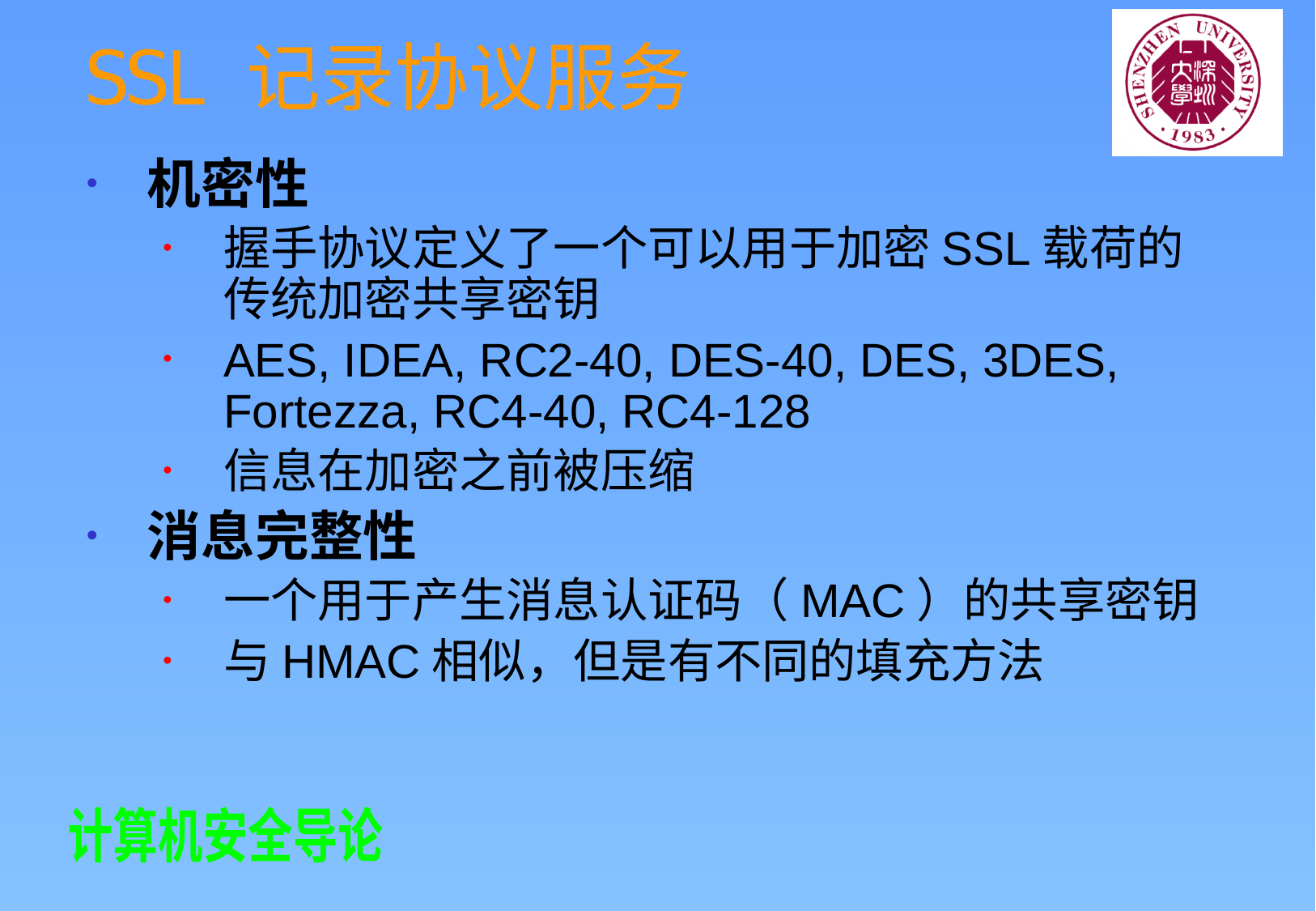

# SSL 记录协议服务
机密性
握手协议定义了一个可以用于加密SSL载荷的传统加密共享密钥
AES, IDEA, RC2-40, DES-40, DES, 3DES, Fortezza, RC4-40, RC4-128
信息在加密之前被压缩
消息完整性
一个用于产生消息认证码（MAC）的共享密钥
与HMAC相似，但是有不同的填充方法